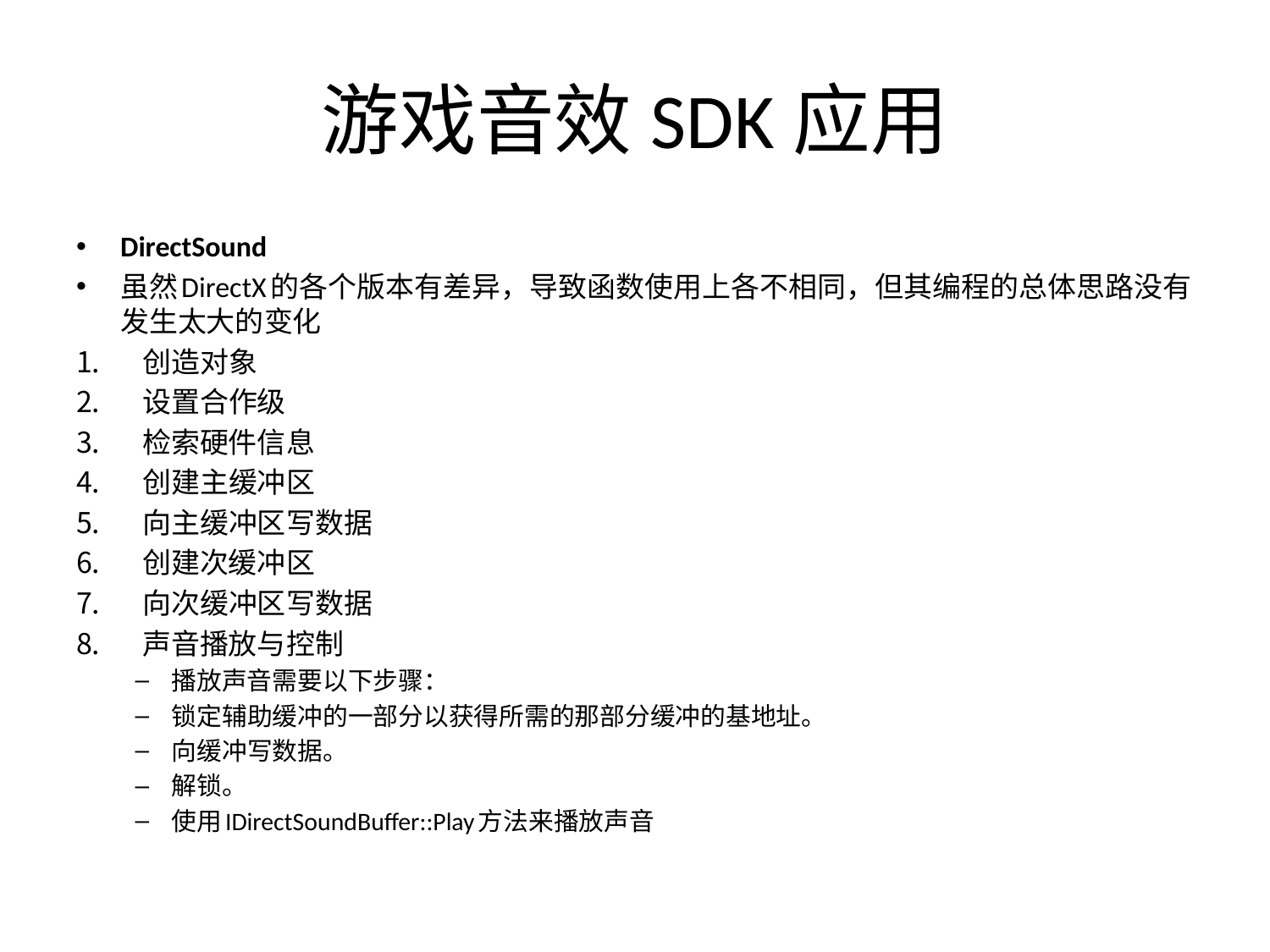

# 游戏音效SDK应用
DirectSound
虽然DirectX的各个版本有差异，导致函数使用上各不相同，但其编程的总体思路没有发生太大的变化
创造对象
设置合作级
检索硬件信息
创建主缓冲区
向主缓冲区写数据
创建次缓冲区
向次缓冲区写数据
声音播放与控制
播放声音需要以下步骤：
锁定辅助缓冲的一部分以获得所需的那部分缓冲的基地址。
向缓冲写数据。
解锁。
使用IDirectSoundBuffer::Play方法来播放声音